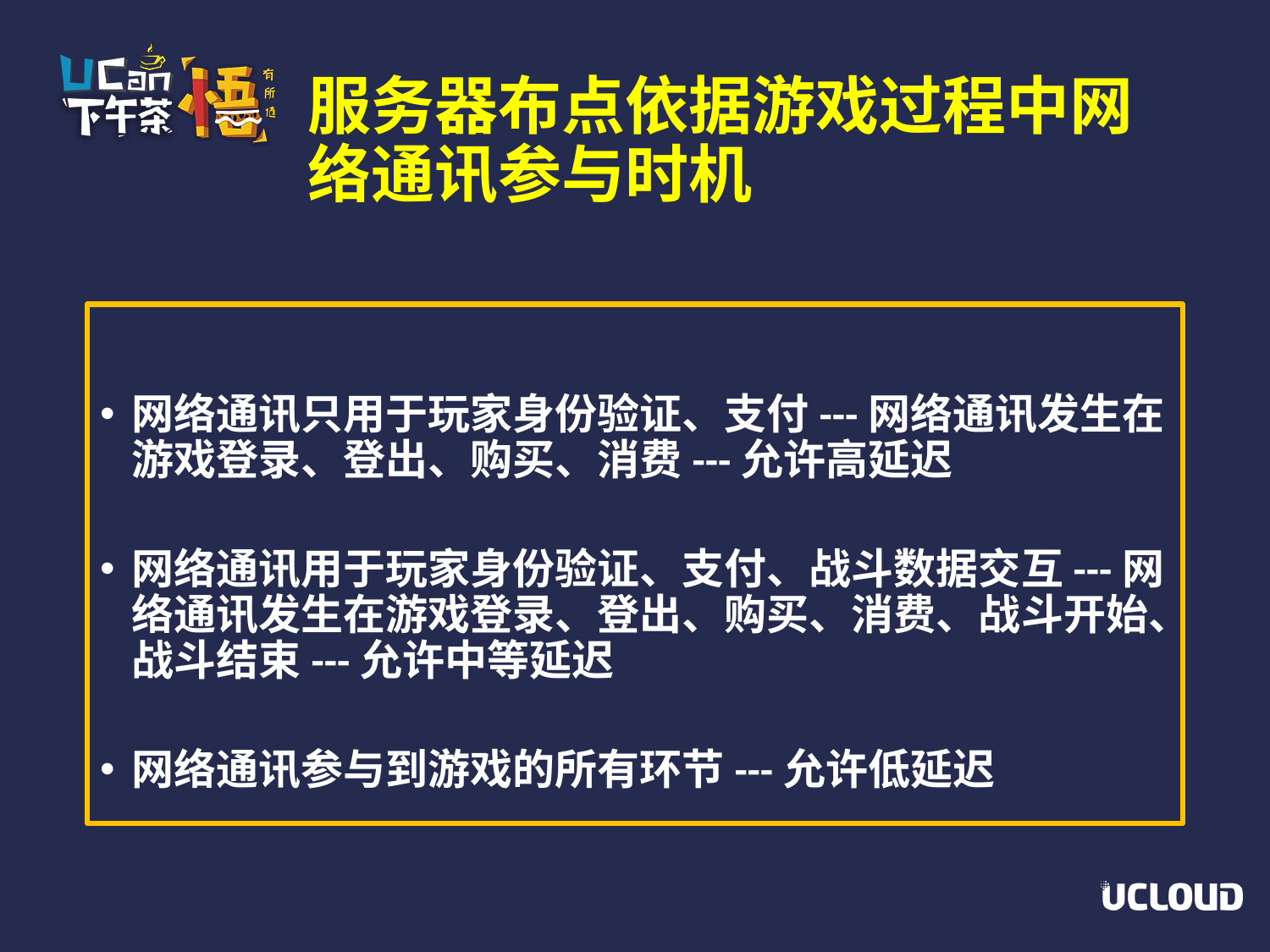

# 服务器布点依据游戏过程中网络通讯参与时机

网络通讯只用于玩家身份验证、支付---网络通讯发生在游戏登录、登出、购买、消费---允许高延迟
网络通讯用于玩家身份验证、支付、战斗数据交互---网络通讯发生在游戏登录、登出、购买、消费、战斗开始、战斗结束---允许中等延迟
网络通讯参与到游戏的所有环节---允许低延迟